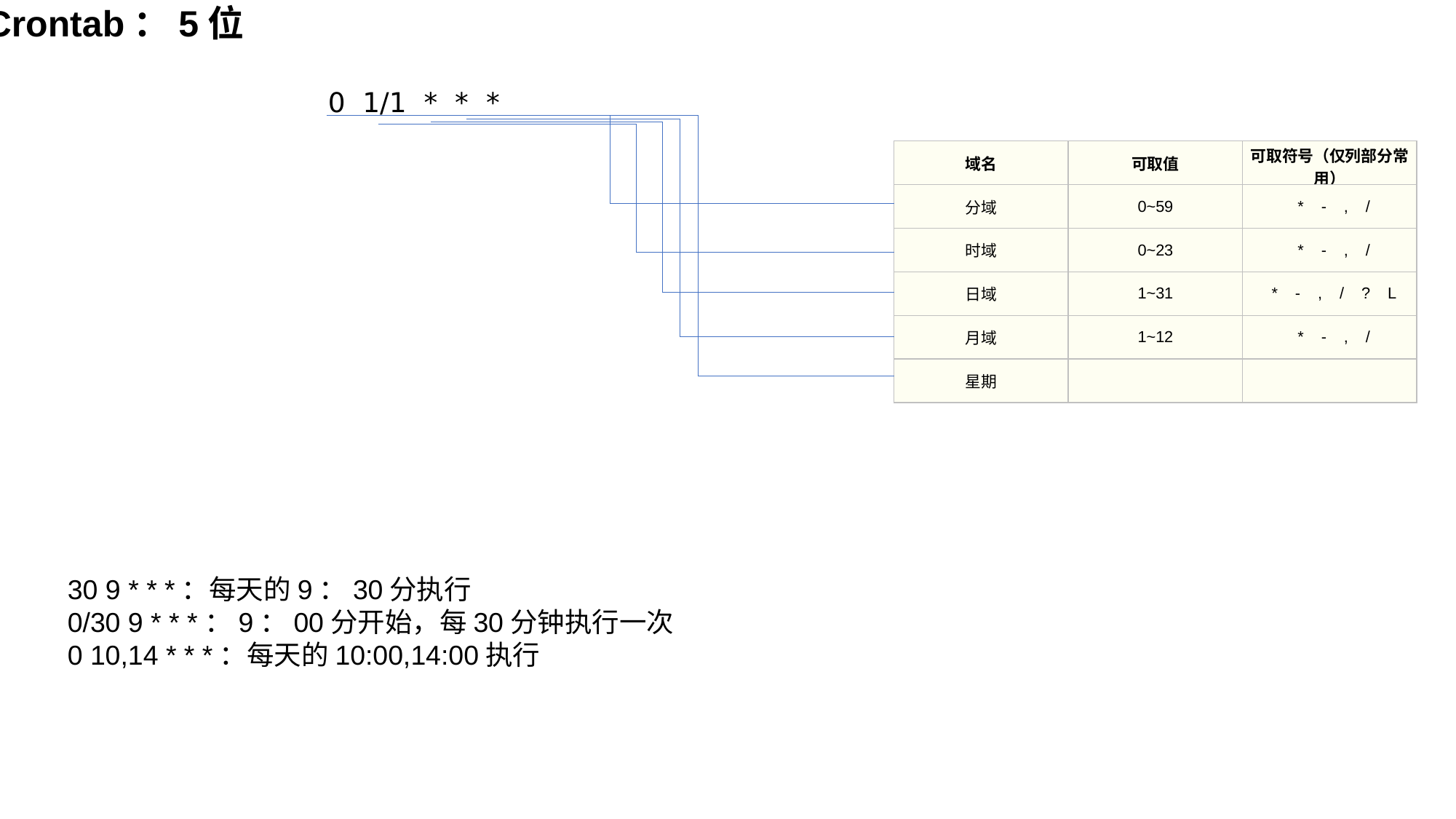

Crontab：5位
0  1/1  *  *  *
| 域名 | 可取值 | 可取符号（仅列部分常用） |
| --- | --- | --- |
| 分域 | 0~59 | \*    -    ,    / |
| 时域 | 0~23 | \*    -    ,    / |
| 日域 | 1~31 | \*    -    ,    /    ?    L |
| 月域 | 1~12 | \*    -    ,    / |
| 星期 |  |  |
30 9 * * *：每天的9：30分执行
0/30 9 * * *：9：00分开始，每30分钟执行一次
0 10,14 * * *：每天的10:00,14:00执行